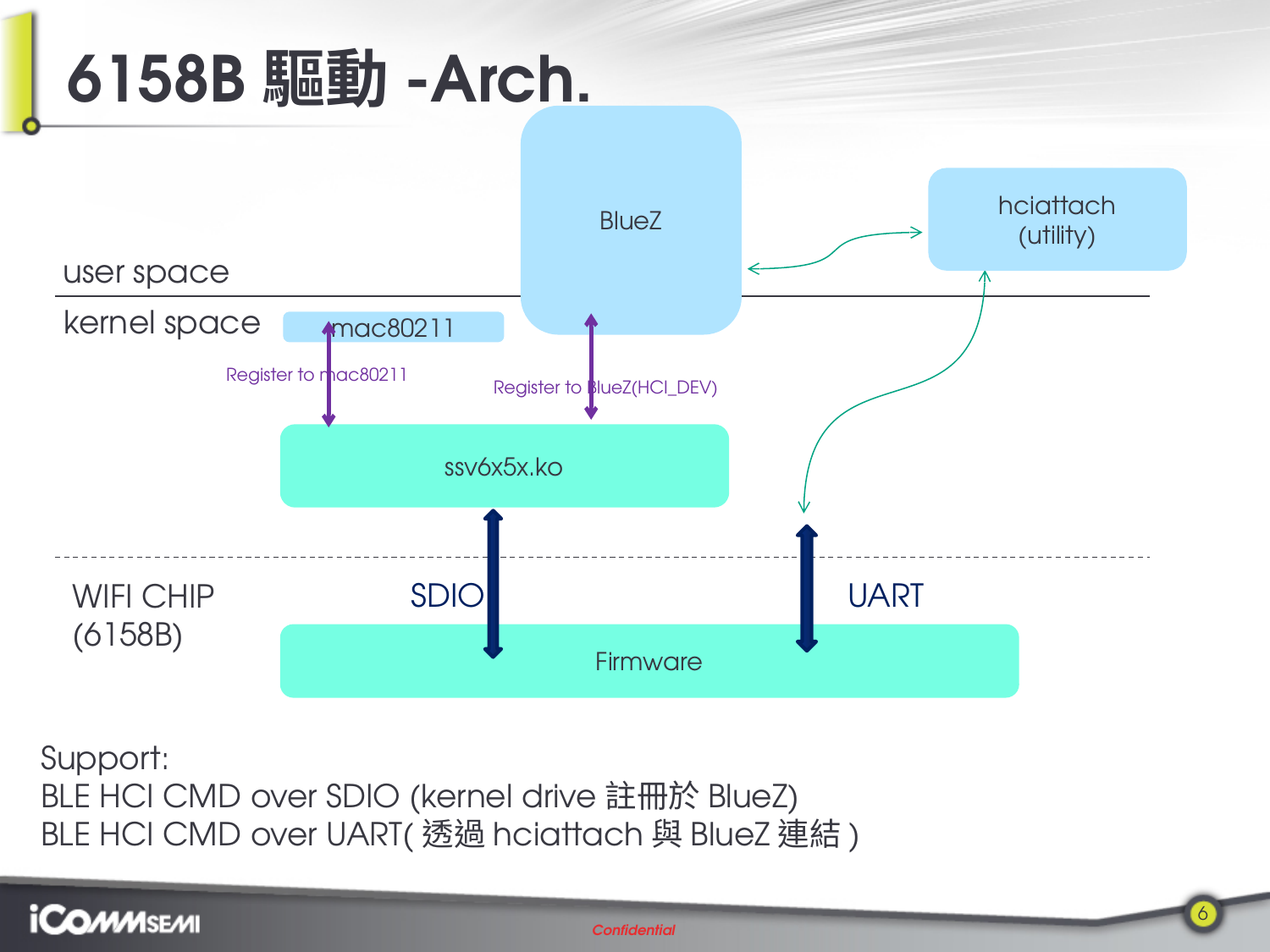

# 6158B驅動-Arch.
BlueZ
hciattach
(utility)
user space
kernel space
mac80211
Register to mac80211
Register to BlueZ(HCI_DEV)
ssv6x5x.ko

UART
SDIO
WIFI CHIP
(6158B)
Firmware
Support:
BLE HCI CMD over SDIO (kernel drive註冊於BlueZ)
BLE HCI CMD over UART(透過hciattach與BlueZ連結)